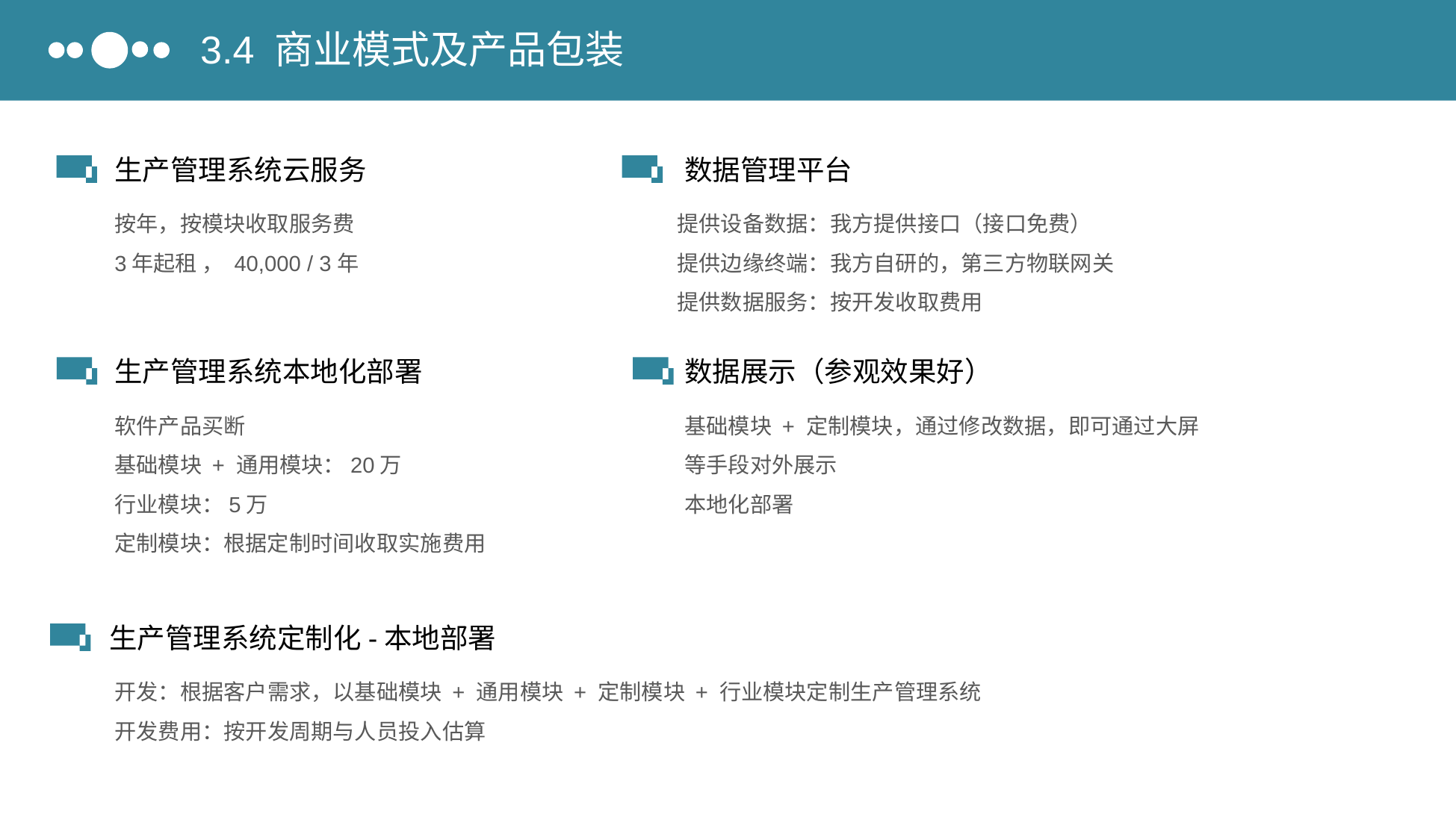

3.4 商业模式及产品包装
生产管理系统云服务
数据管理平台

按年，按模块收取服务费
3年起租 ， 40,000 / 3年
提供设备数据：我方提供接口（接口免费）
提供边缘终端：我方自研的，第三方物联网关
提供数据服务：按开发收取费用
数据展示（参观效果好）
生产管理系统本地化部署

软件产品买断
基础模块 + 通用模块：20万
行业模块：5万
定制模块：根据定制时间收取实施费用
基础模块 + 定制模块，通过修改数据，即可通过大屏等手段对外展示
本地化部署
生产管理系统定制化-本地部署

开发：根据客户需求，以基础模块 + 通用模块 + 定制模块 + 行业模块定制生产管理系统
开发费用：按开发周期与人员投入估算